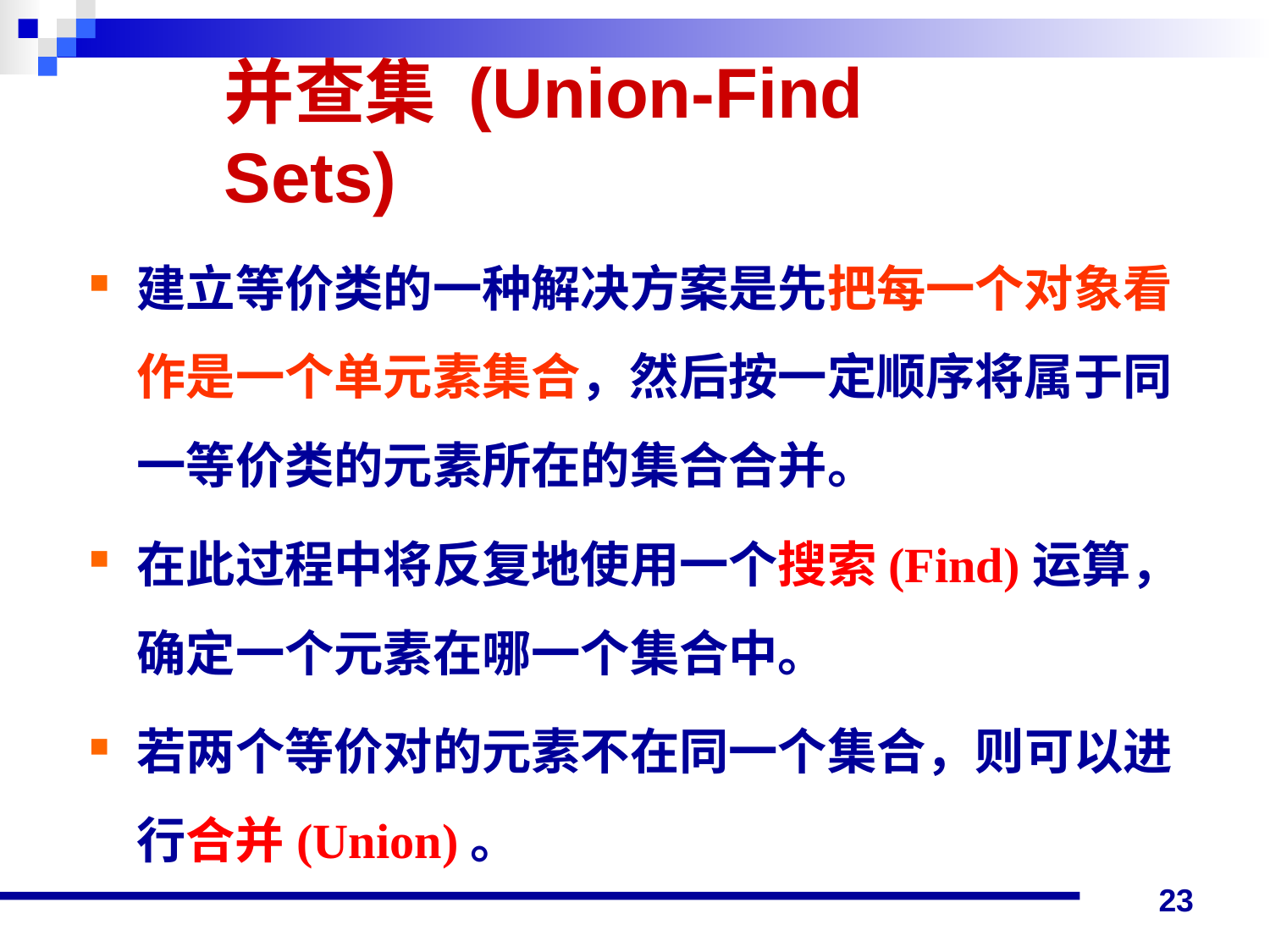

# 并查集 (Union-Find Sets)
建立等价类的一种解决方案是先把每一个对象看作是一个单元素集合，然后按一定顺序将属于同一等价类的元素所在的集合合并。
在此过程中将反复地使用一个搜索(Find)运算，确定一个元素在哪一个集合中。
若两个等价对的元素不在同一个集合，则可以进行合并(Union)。
23